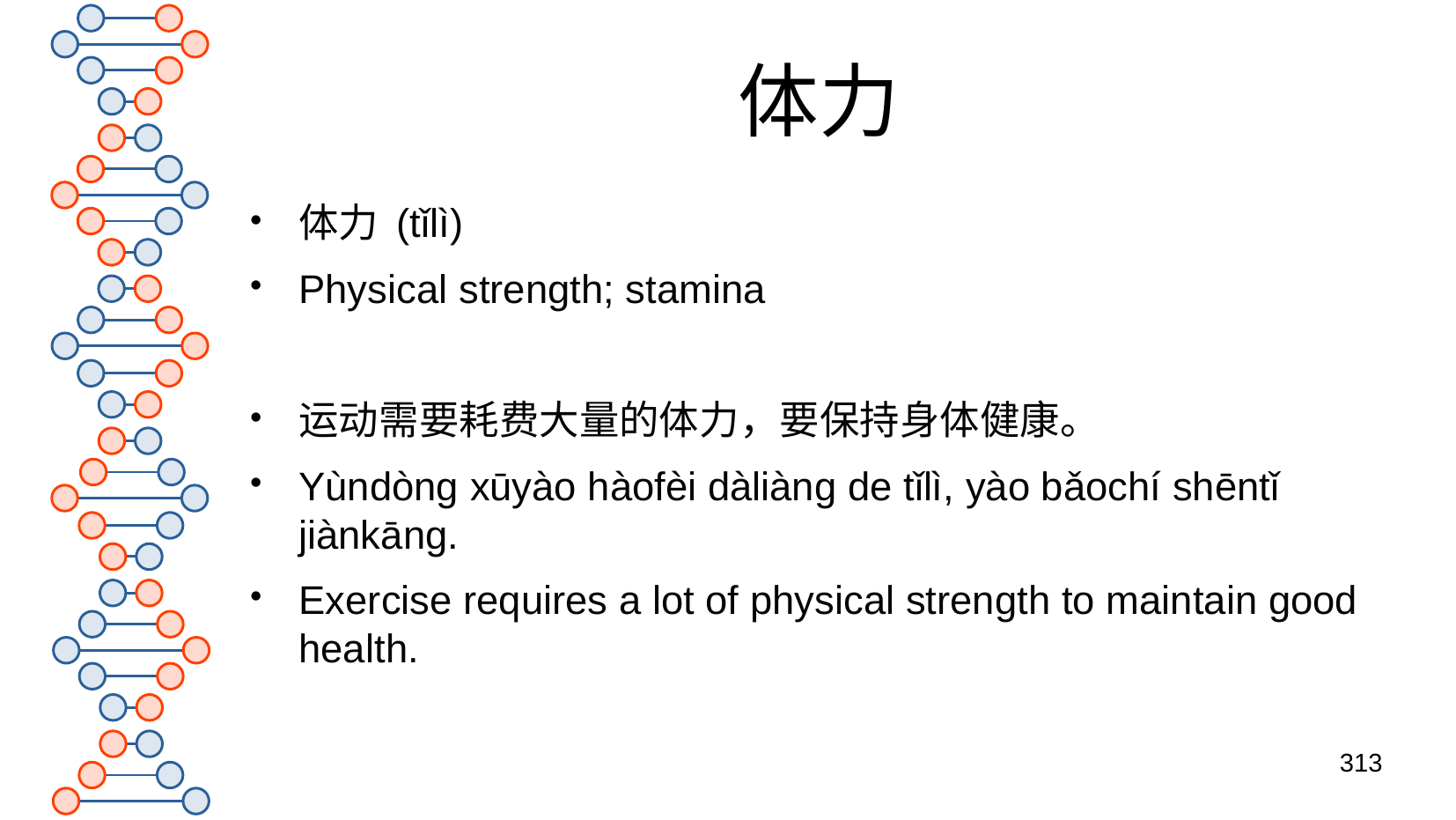

# 体力
体力 (tǐlì)
Physical strength; stamina

运动需要耗费大量的体力，要保持身体健康。
Yùndòng xūyào hàofèi dàliàng de tǐlì, yào bǎochí shēntǐ jiànkāng.
Exercise requires a lot of physical strength to maintain good health.

313